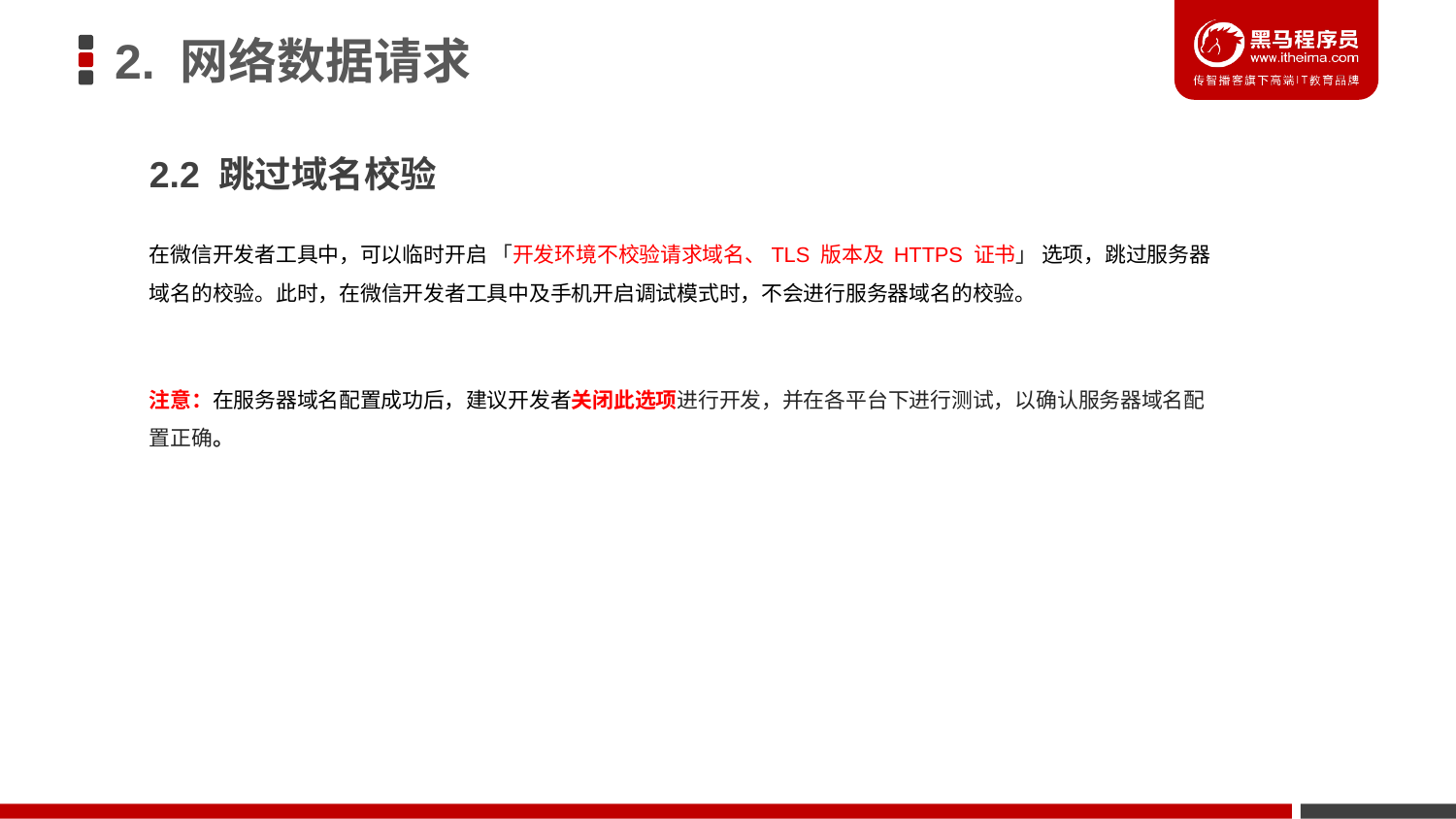

# 2. 网络数据请求
2.2 跳过域名校验
在微信开发者工具中，可以临时开启 「开发环境不校验请求域名、TLS 版本及 HTTPS 证书」 选项，跳过服务器域名的校验。此时，在微信开发者工具中及手机开启调试模式时，不会进行服务器域名的校验。

注意：在服务器域名配置成功后，建议开发者关闭此选项进行开发，并在各平台下进行测试，以确认服务器域名配置正确。